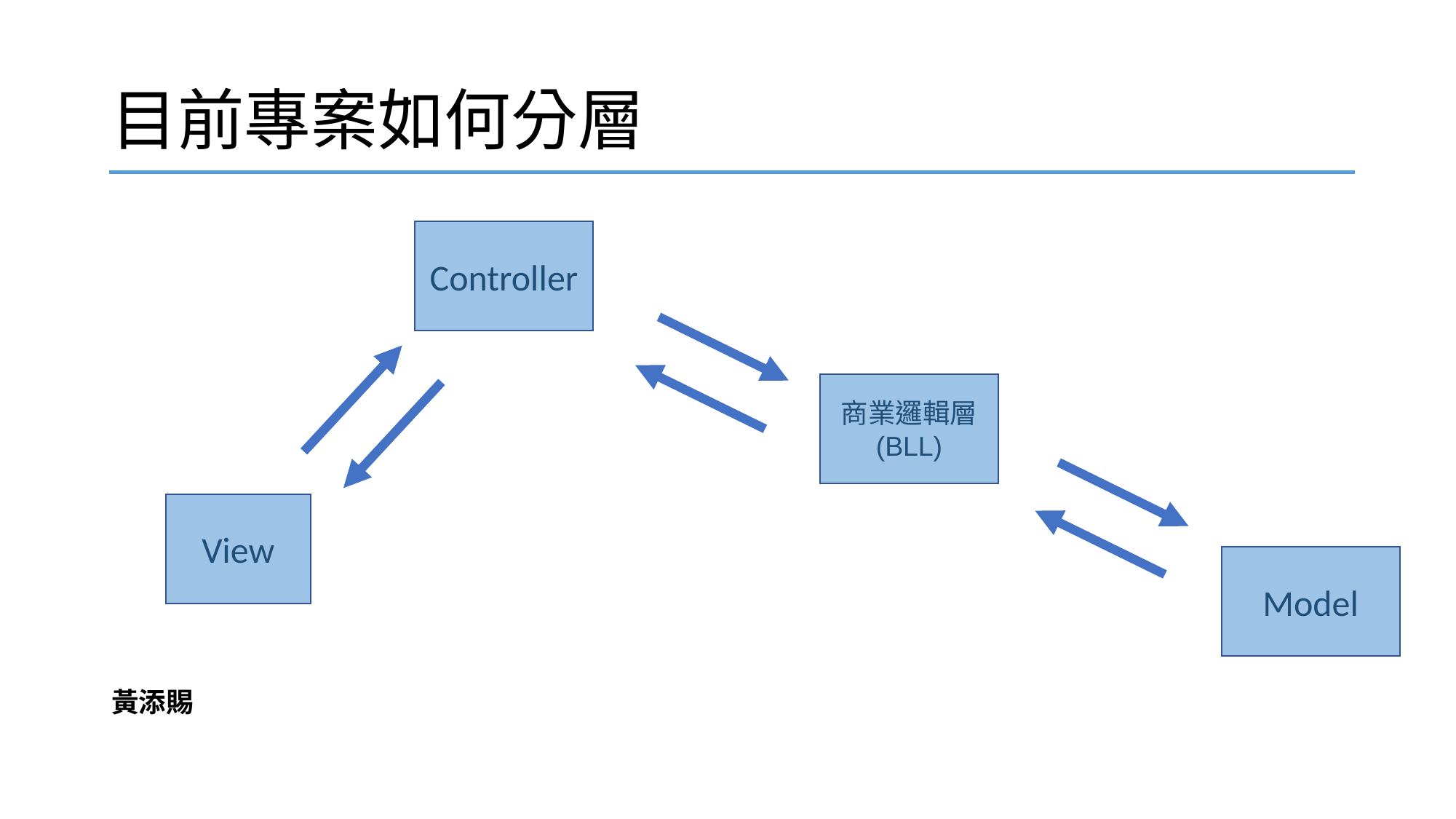

# 目前專案如何分層
Controller
商業邏輯層
(BLL)
View
Model
黃添賜